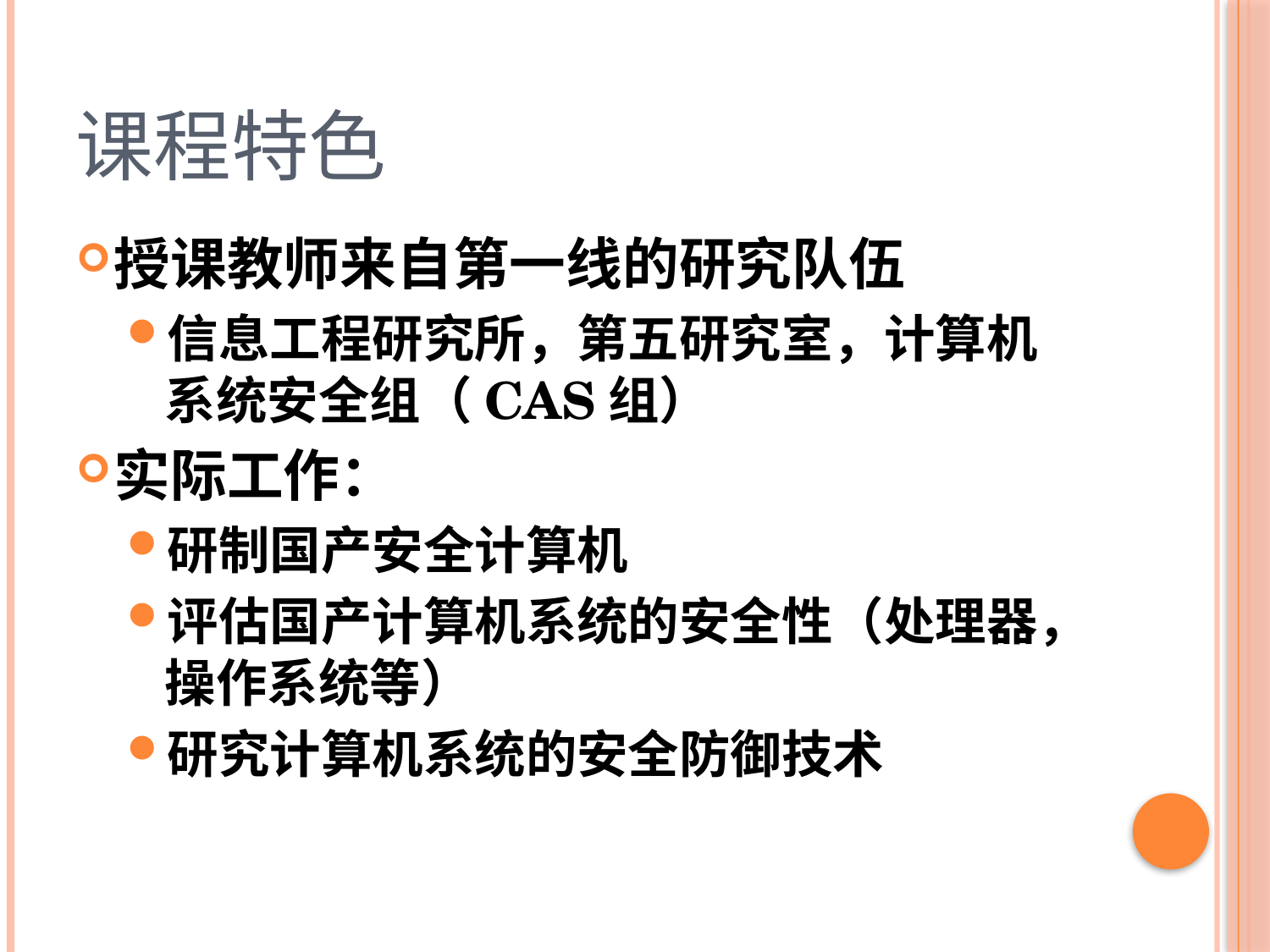

# 课程特色
授课教师来自第一线的研究队伍
信息工程研究所，第五研究室，计算机系统安全组（CAS组）
实际工作：
研制国产安全计算机
评估国产计算机系统的安全性（处理器，操作系统等）
研究计算机系统的安全防御技术